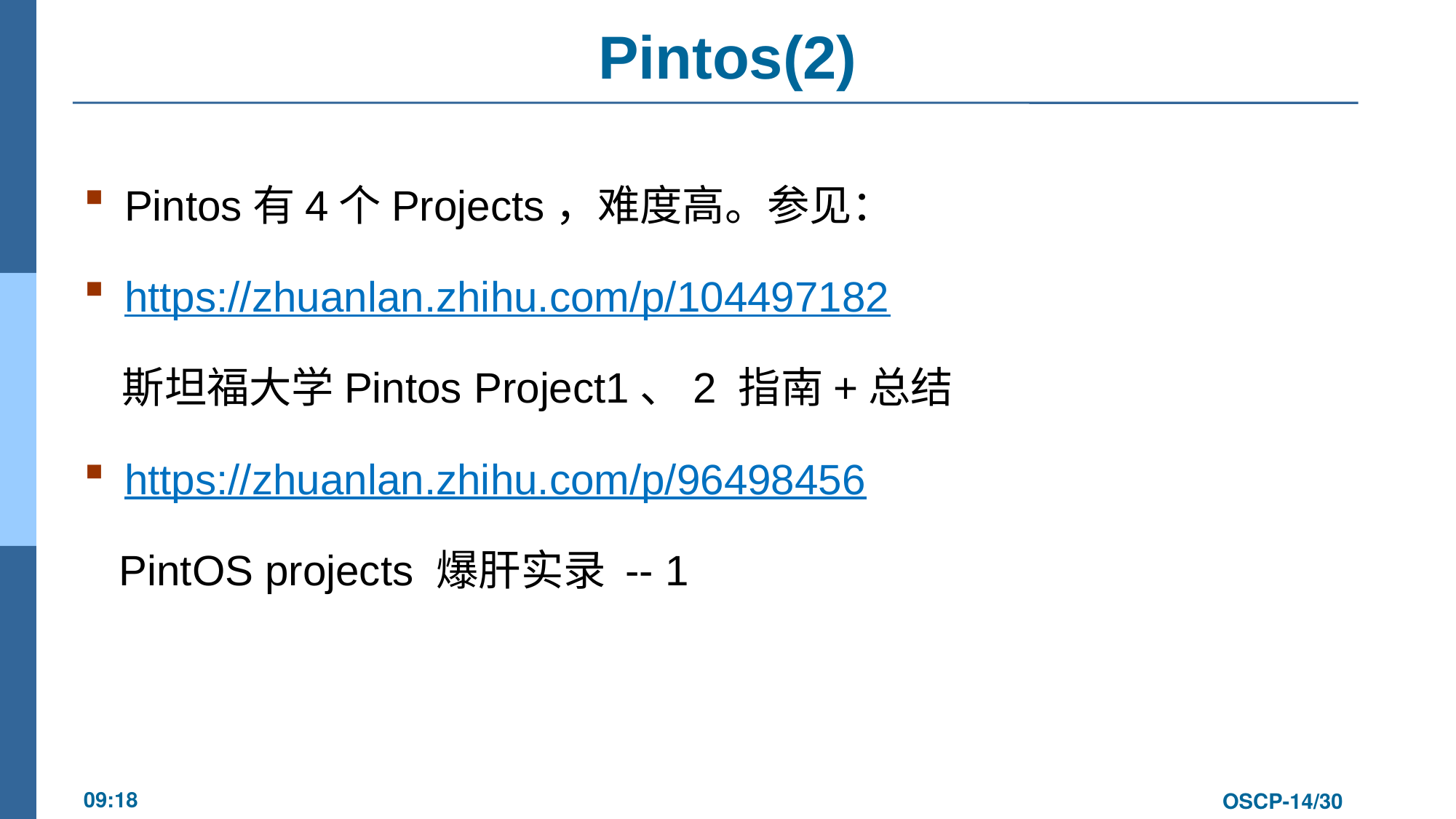

# Pintos(2)
Pintos有4个Projects，难度高。参见：
https://zhuanlan.zhihu.com/p/104497182
   斯坦福大学Pintos Project1、2 指南+总结
https://zhuanlan.zhihu.com/p/96498456
   PintOS projects 爆肝实录 -- 1